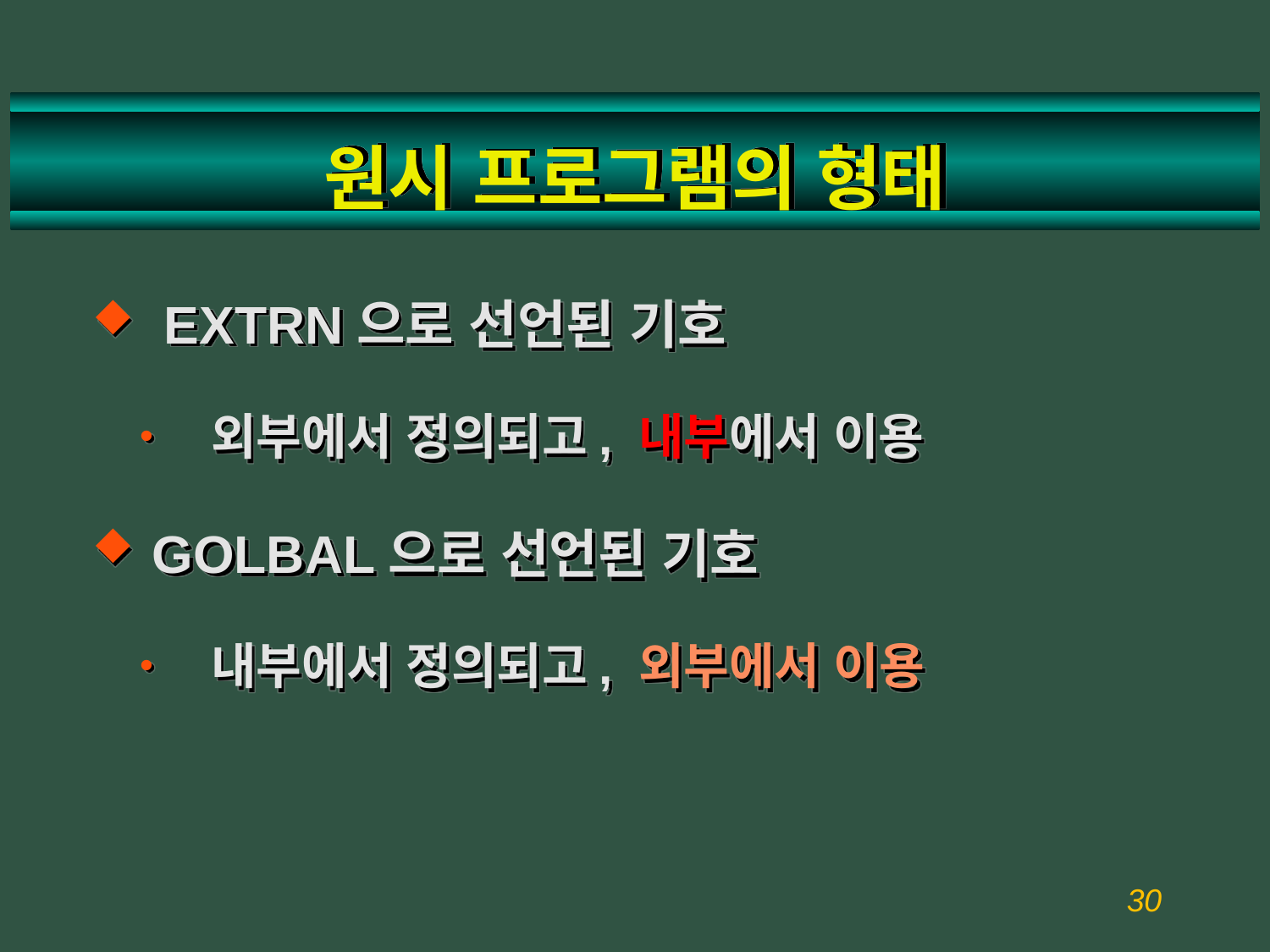

# 원시 프로그램의 형태
EXTRN으로 선언된 기호
외부에서 정의되고, 내부에서 이용
GOLBAL으로 선언된 기호
내부에서 정의되고, 외부에서 이용
30